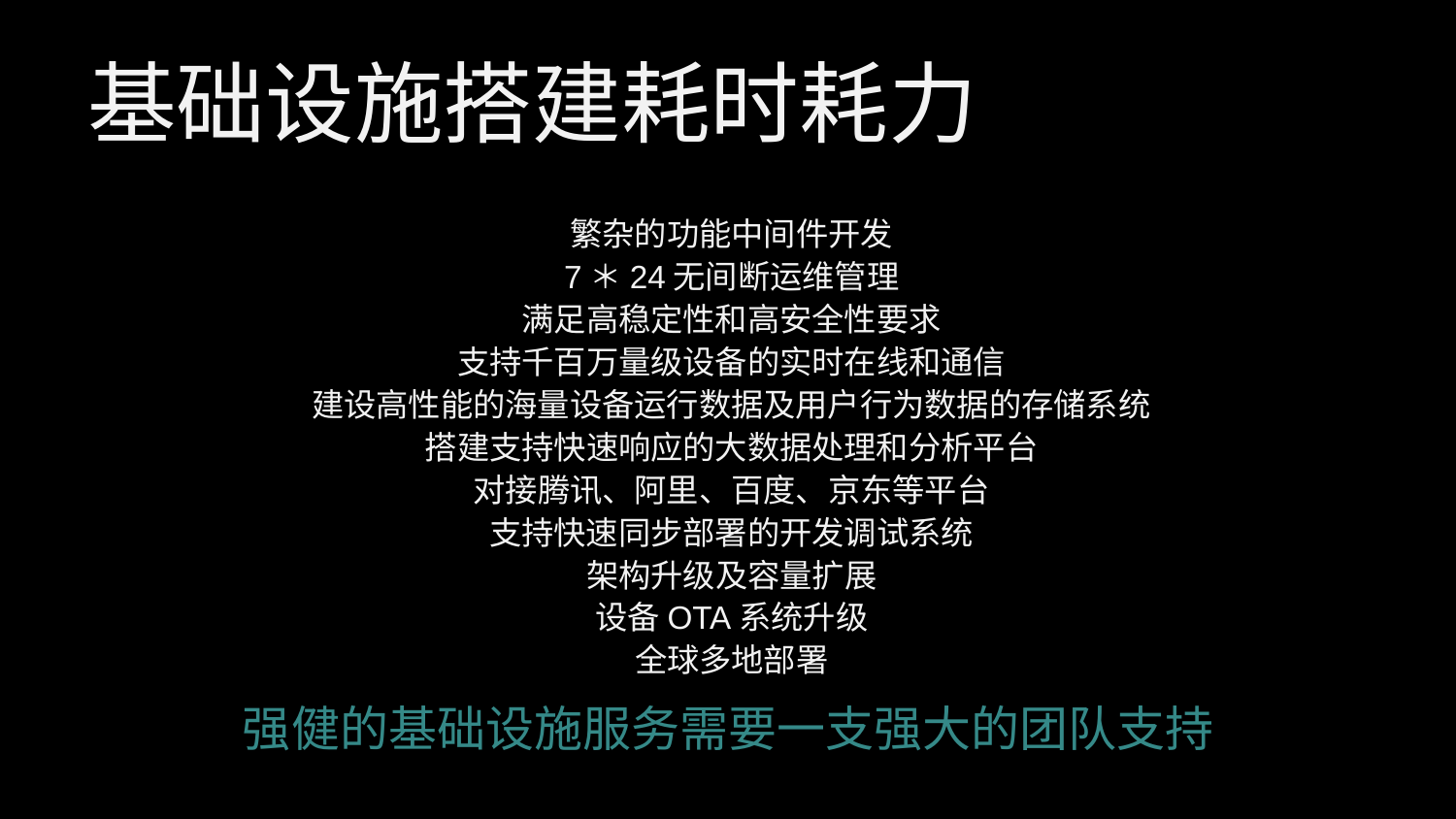

# 基础设施搭建耗时耗力
繁杂的功能中间件开发
7＊24无间断运维管理
满足高稳定性和高安全性要求
支持千百万量级设备的实时在线和通信
建设高性能的海量设备运行数据及用户行为数据的存储系统
搭建支持快速响应的大数据处理和分析平台
对接腾讯、阿里、百度、京东等平台
支持快速同步部署的开发调试系统
架构升级及容量扩展
设备OTA系统升级
全球多地部署
强健的基础设施服务需要一支强大的团队支持